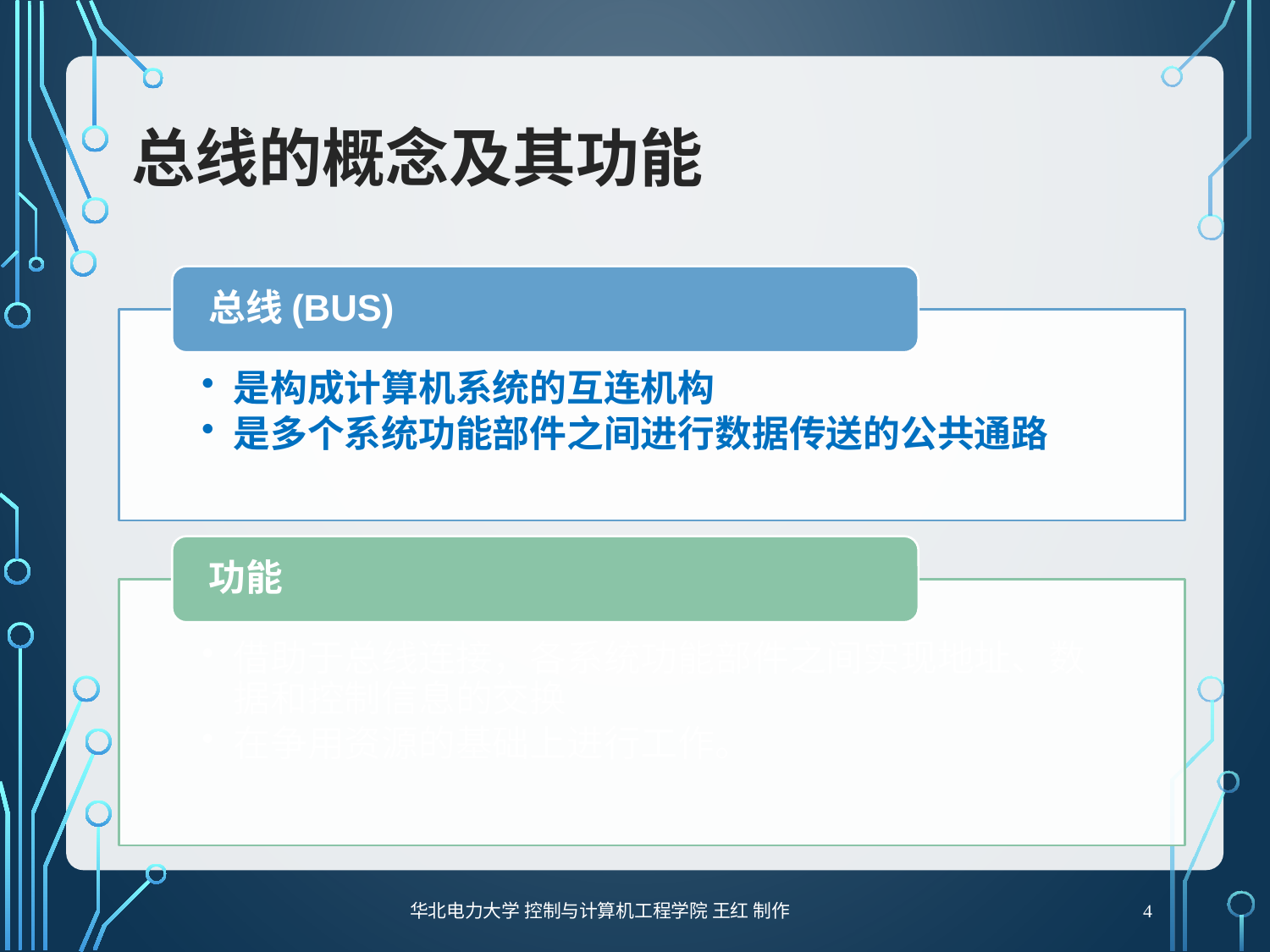

# 总线的概念及其功能
是构成计算机系统的互连机构
是多个系统功能部件之间进行数据传送的公共通路
总线(BUS)
借助于总线连接，各系统功能部件之间实现地址、数据和控制信息的交换
在争用资源的基础上进行工作。
功能
4
华北电力大学 控制与计算机工程学院 王红 制作